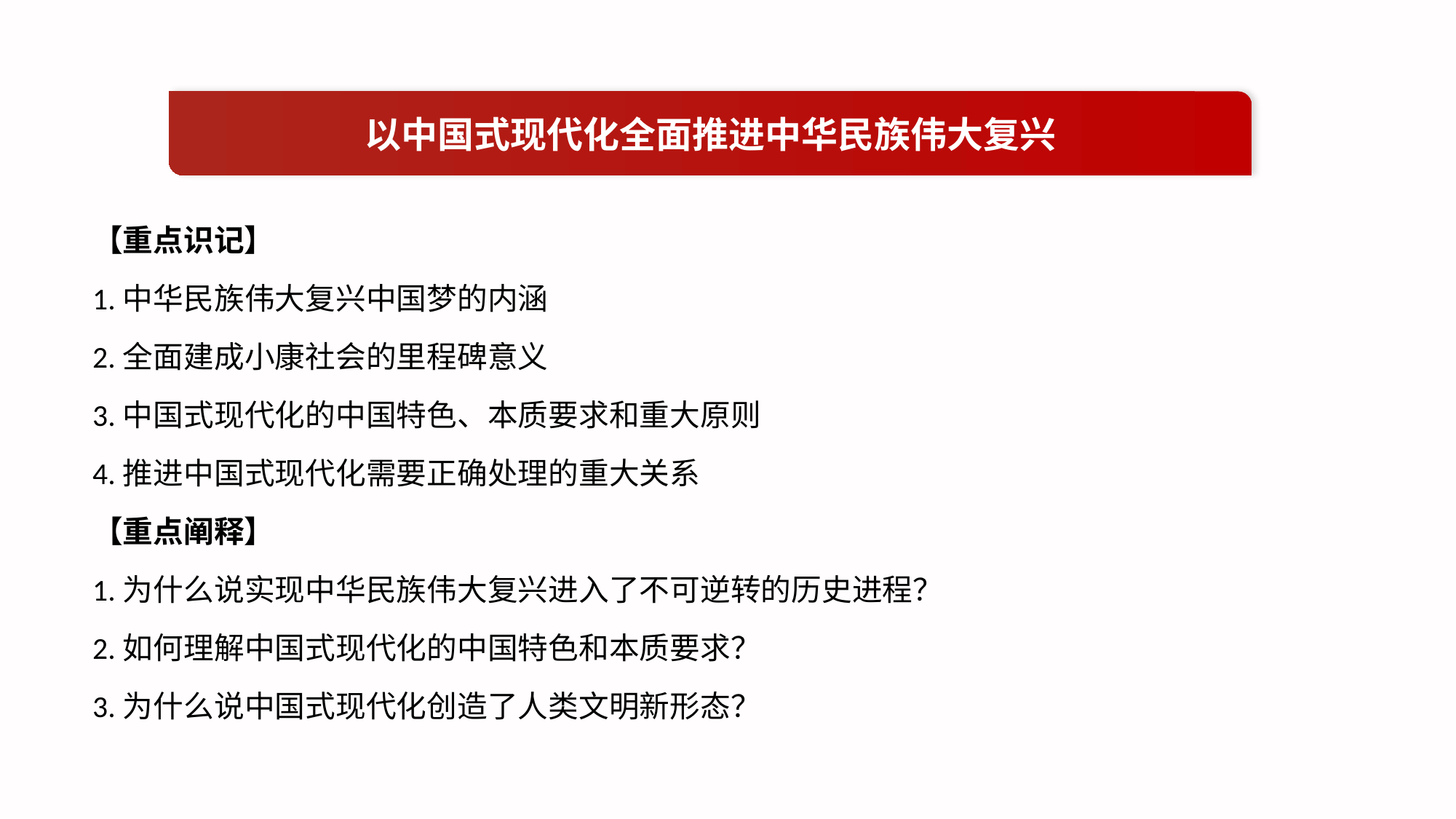

以中国式现代化全面推进中华民族伟大复兴
【重点识记】
1.中华民族伟大复兴中国梦的内涵
2.全面建成小康社会的里程碑意义
3.中国式现代化的中国特色、本质要求和重大原则
4.推进中国式现代化需要正确处理的重大关系
【重点阐释】
1.为什么说实现中华民族伟大复兴进入了不可逆转的历史进程？
2.如何理解中国式现代化的中国特色和本质要求？
3.为什么说中国式现代化创造了人类文明新形态？